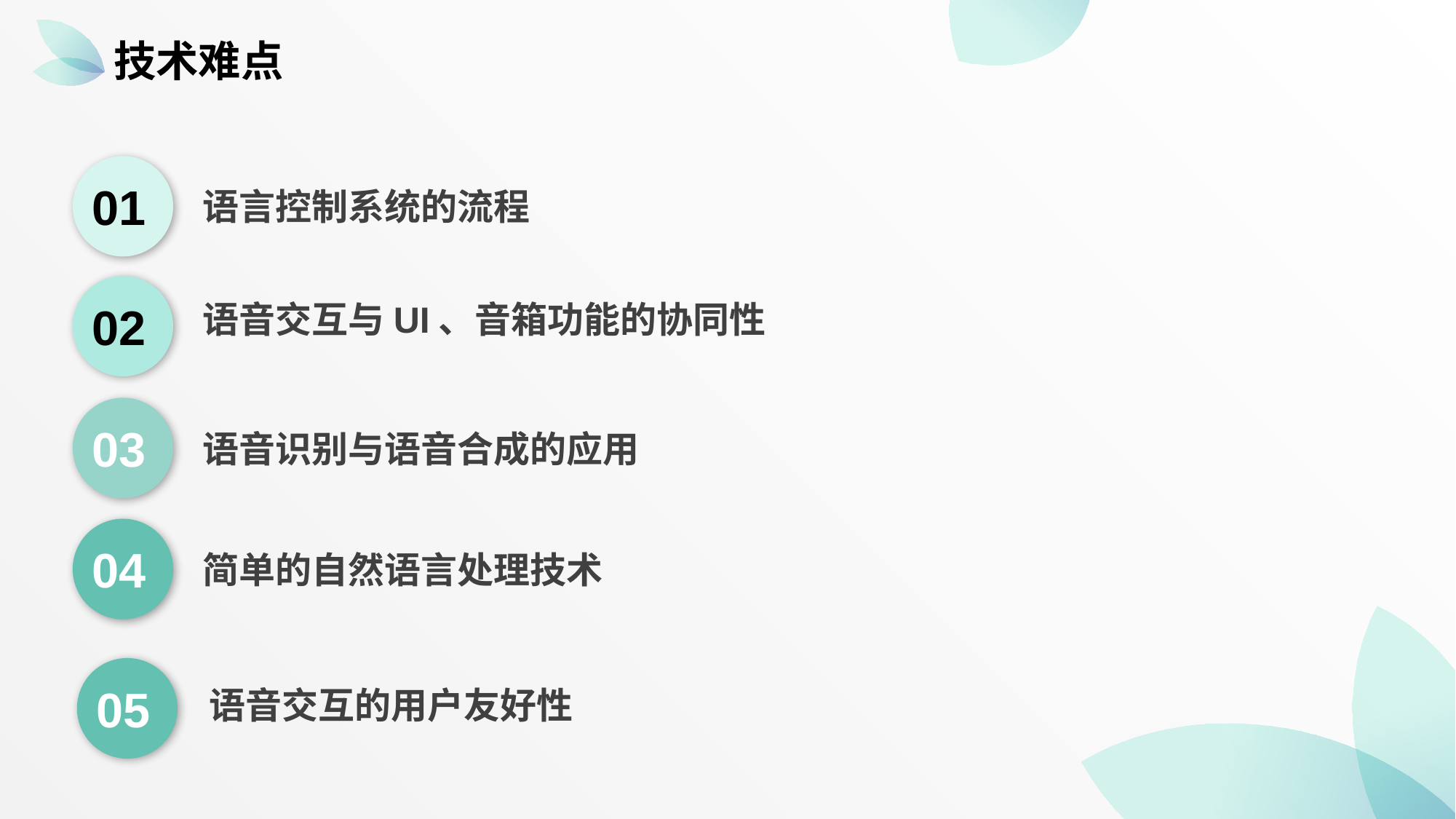

技术难点

01
语言控制系统的流程

02
语音交互与UI、音箱功能的协同性

03
语音识别与语音合成的应用

04
简单的自然语言处理技术

05
语音交互的用户友好性